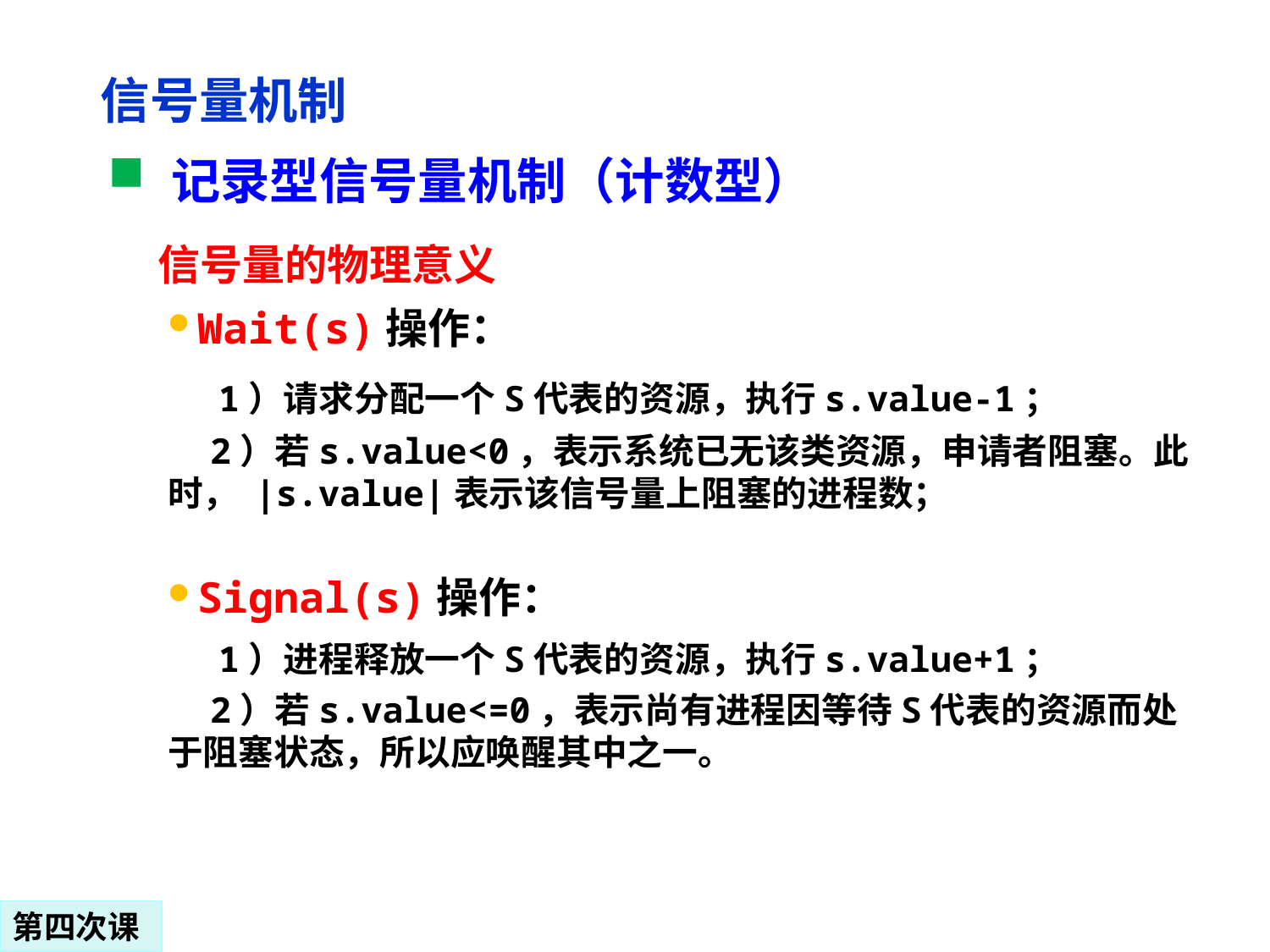

信号量机制
记录型信号量机制（计数型）
# 信号量的物理意义
Wait(s)操作：
  1）请求分配一个S代表的资源，执行s.value-1；
  2）若s.value<0，表示系统已无该类资源，申请者阻塞。此时， |s.value|表示该信号量上阻塞的进程数；

Signal(s)操作：
  1）进程释放一个S代表的资源，执行s.value+1；
  2）若s.value<=0，表示尚有进程因等待S代表的资源而处于阻塞状态，所以应唤醒其中之一。
第四次课